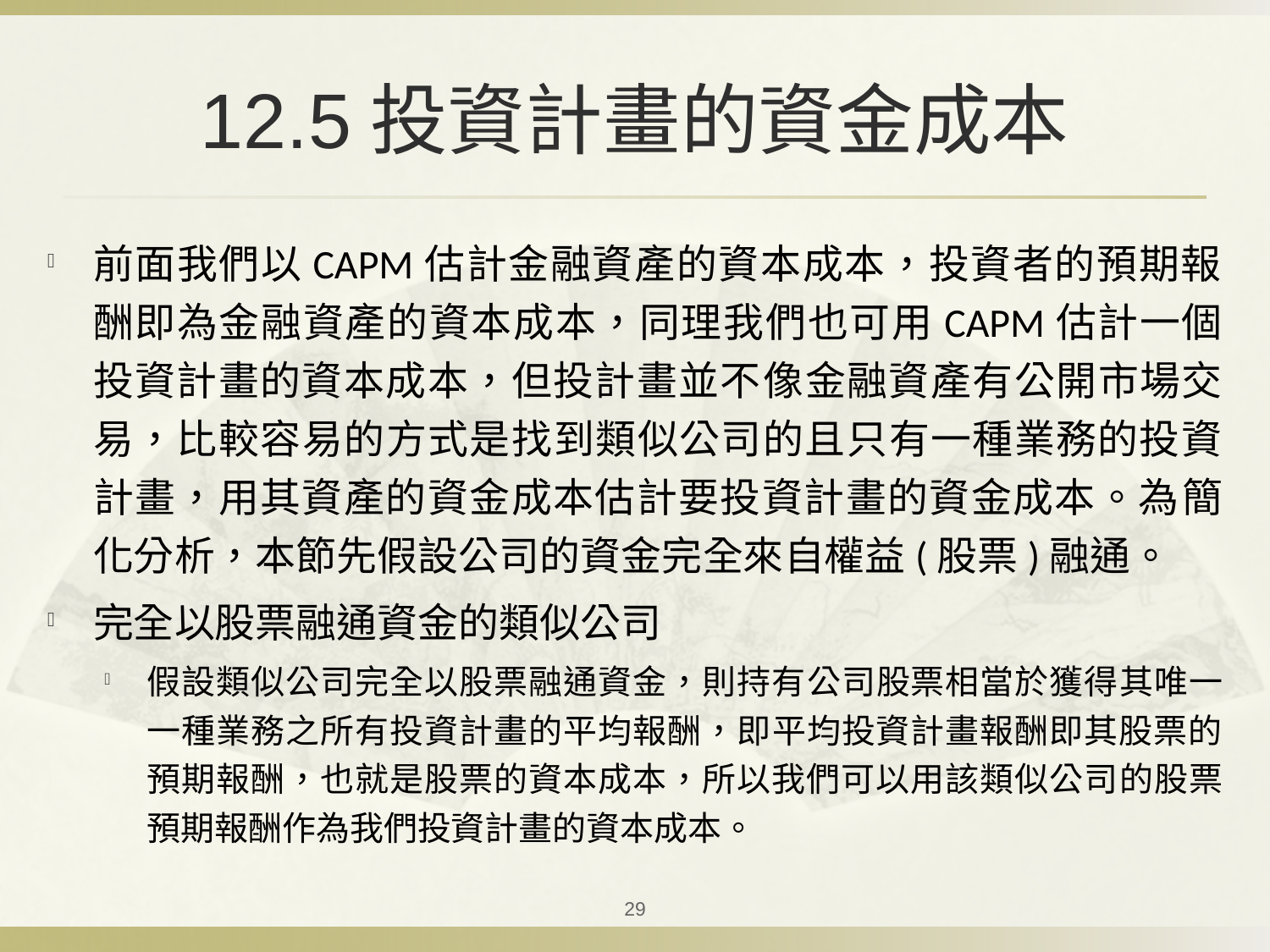

# 12.5投資計畫的資金成本
前面我們以CAPM估計金融資產的資本成本，投資者的預期報酬即為金融資產的資本成本，同理我們也可用CAPM估計一個投資計畫的資本成本，但投計畫並不像金融資產有公開市場交易，比較容易的方式是找到類似公司的且只有一種業務的投資計畫，用其資產的資金成本估計要投資計畫的資金成本。為簡化分析，本節先假設公司的資金完全來自權益(股票)融通。
完全以股票融通資金的類似公司
假設類似公司完全以股票融通資金，則持有公司股票相當於獲得其唯一一種業務之所有投資計畫的平均報酬，即平均投資計畫報酬即其股票的預期報酬，也就是股票的資本成本，所以我們可以用該類似公司的股票預期報酬作為我們投資計畫的資本成本。

29